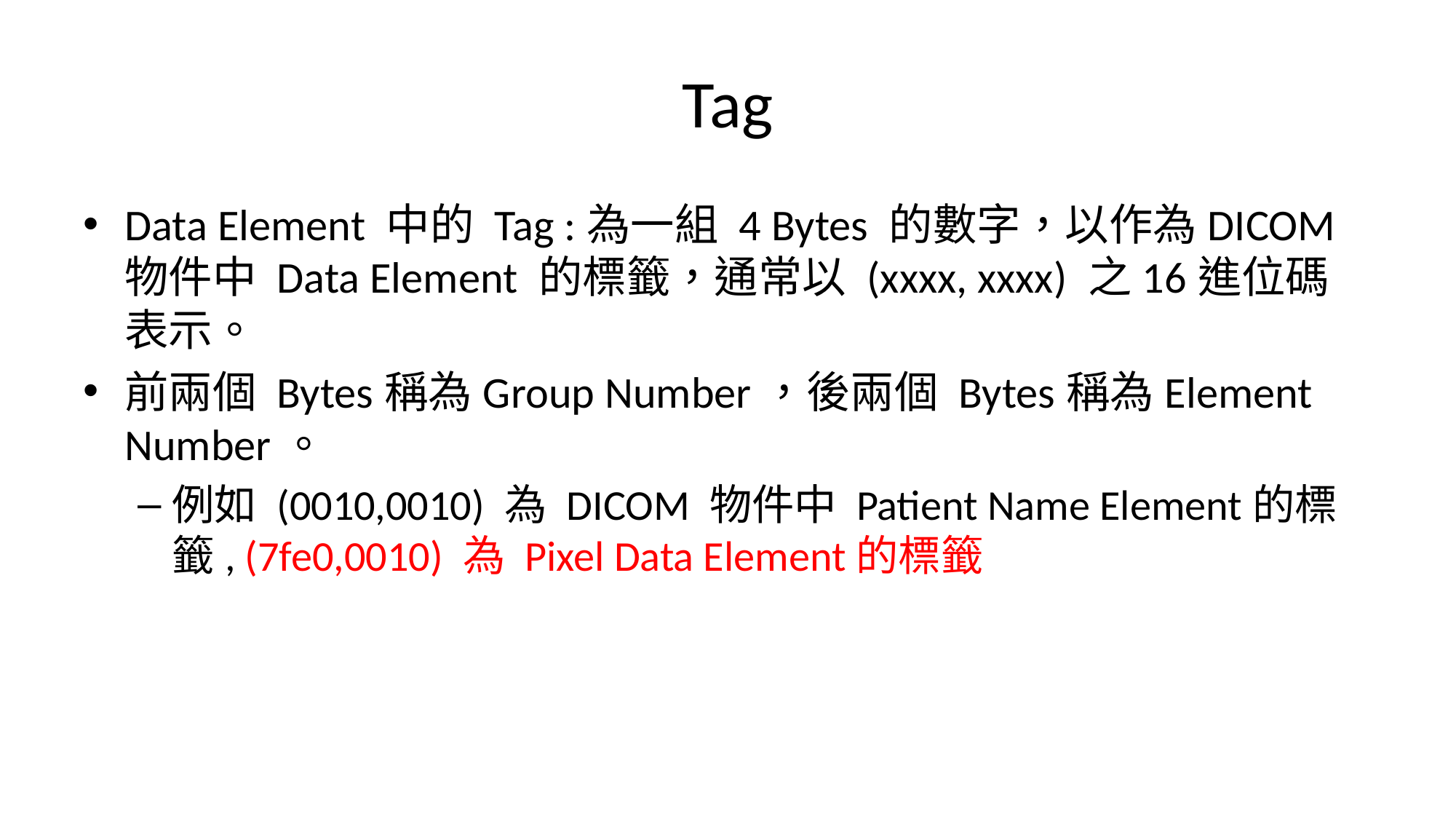

# Tag
Data Element 中的 Tag :為一組 4 Bytes 的數字，以作為DICOM 物件中 Data Element 的標籤，通常以 (xxxx, xxxx) 之16進位碼表示。
前兩個 Bytes稱為Group Number，後兩個 Bytes稱為Element Number。
例如 (0010,0010) 為 DICOM 物件中 Patient Name Element的標籤, (7fe0,0010) 為 Pixel Data Element的標籤